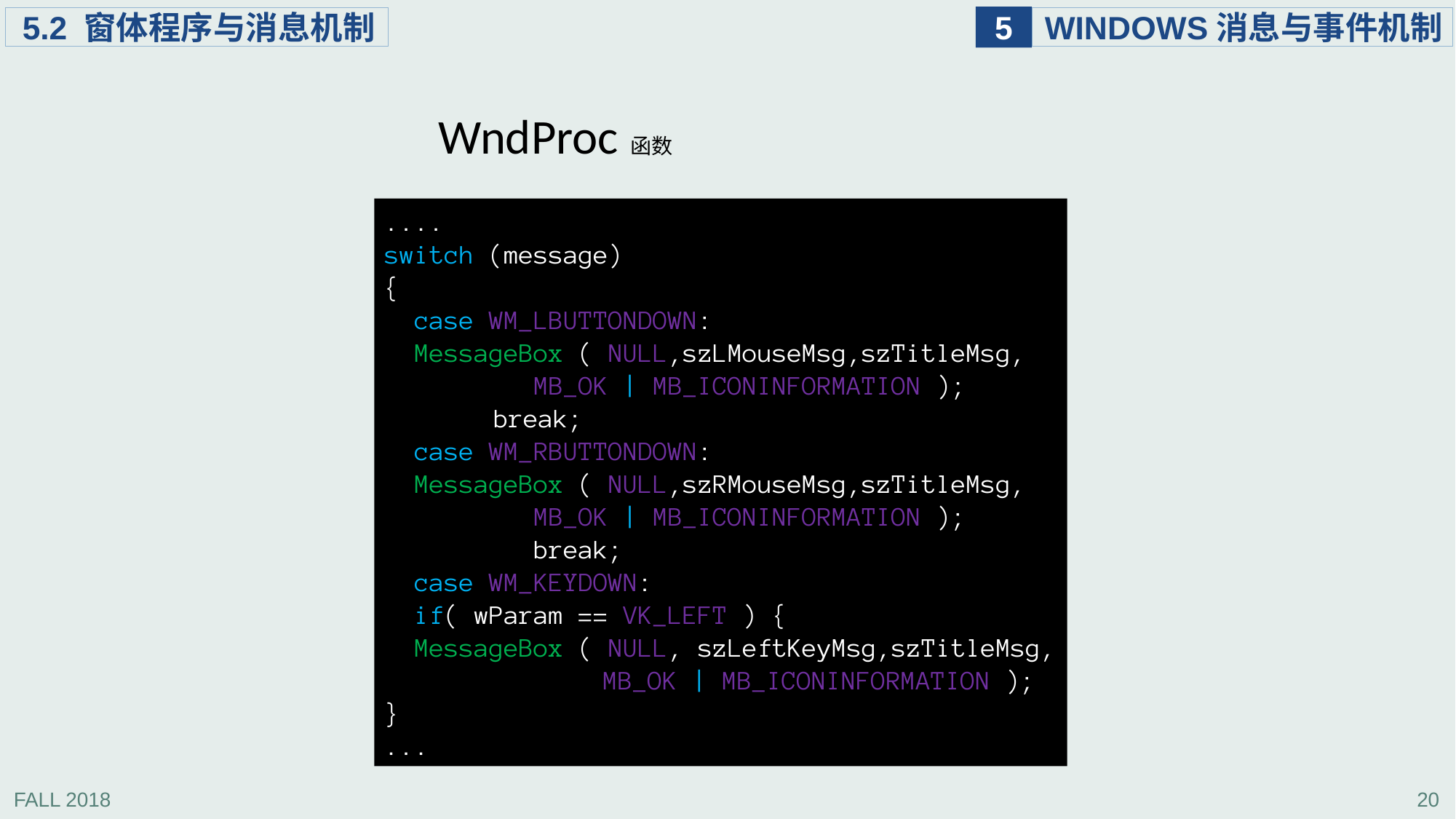

WndProc函数
....
switch (message)
{
  case WM_LBUTTONDOWN:
  MessageBox ( NULL,szLMouseMsg,szTitleMsg,
          MB_OK | MB_ICONINFORMATION );
	break;
  case WM_RBUTTONDOWN:
  MessageBox ( NULL,szRMouseMsg,szTitleMsg,
          MB_OK | MB_ICONINFORMATION );
          break;
  case WM_KEYDOWN:
  if( wParam == VK_LEFT ) {
  MessageBox ( NULL, szLeftKeyMsg,szTitleMsg,
  		MB_OK | MB_ICONINFORMATION );
}
...